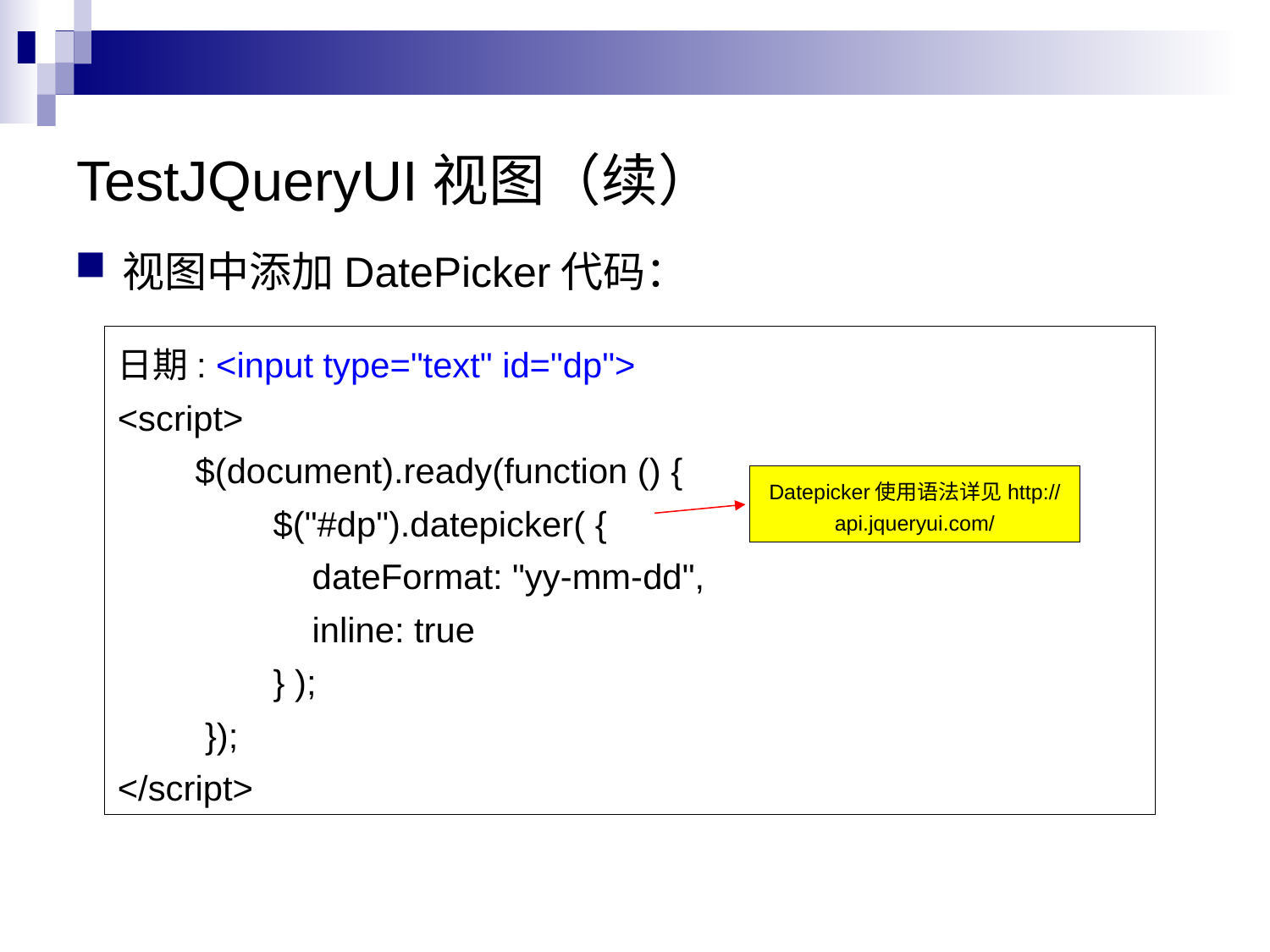

TestJQueryUI视图（续）
视图中添加DatePicker代码：

日期: <input type="text" id="dp">
<script>
        $(document).ready(function () {
                $("#dp").datepicker( {
                    dateFormat: "yy-mm-dd",
                    inline: true
                } );
         });
</script>
Datepicker使用语法详见http://api.jqueryui.com/